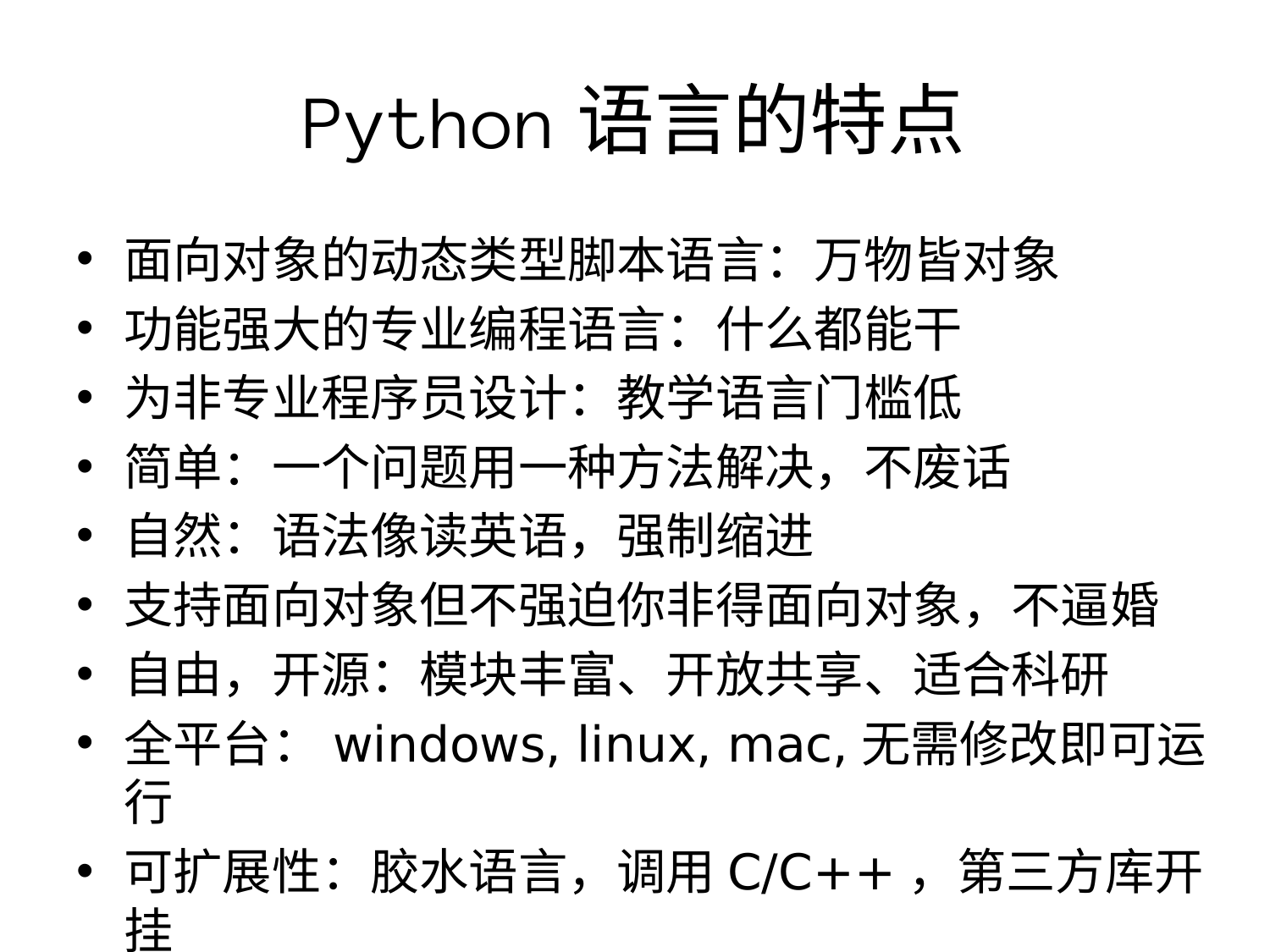

# Python语言的特点
面向对象的动态类型脚本语言：万物皆对象
功能强大的专业编程语言：什么都能干
为非专业程序员设计：教学语言门槛低
简单：一个问题用一种方法解决，不废话
自然：语法像读英语，强制缩进
支持面向对象但不强迫你非得面向对象，不逼婚
自由，开源：模块丰富、开放共享、适合科研
全平台：windows, linux, mac,无需修改即可运行
可扩展性：胶水语言，调用C/C++，第三方库开挂